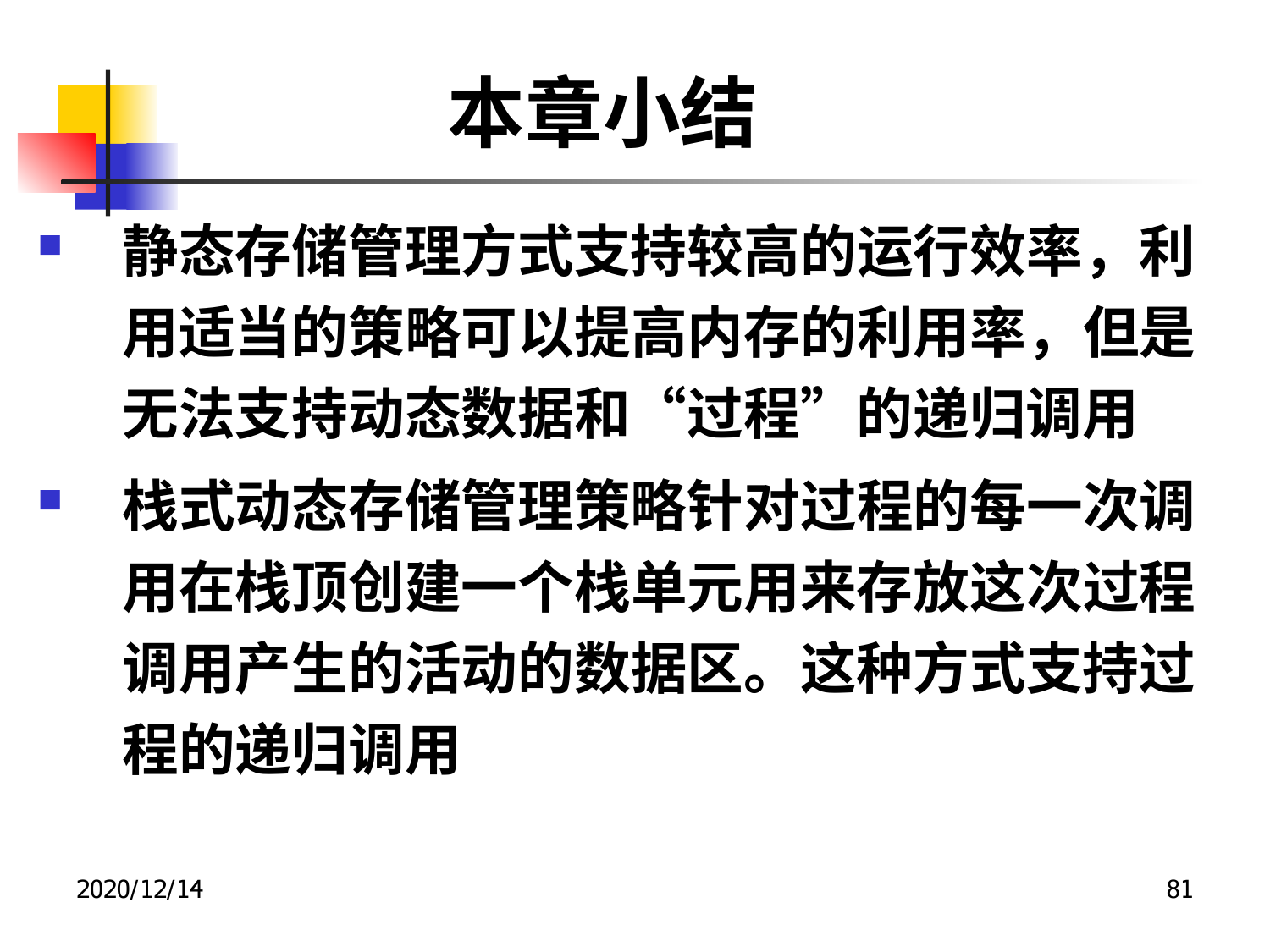

本章小结
静态存储管理方式支持较高的运行效率，利用适当的策略可以提高内存的利用率，但是无法支持动态数据和“过程”的递归调用
栈式动态存储管理策略针对过程的每一次调用在栈顶创建一个栈单元用来存放这次过程调用产生的活动的数据区。这种方式支持过程的递归调用

2020/12/14
81